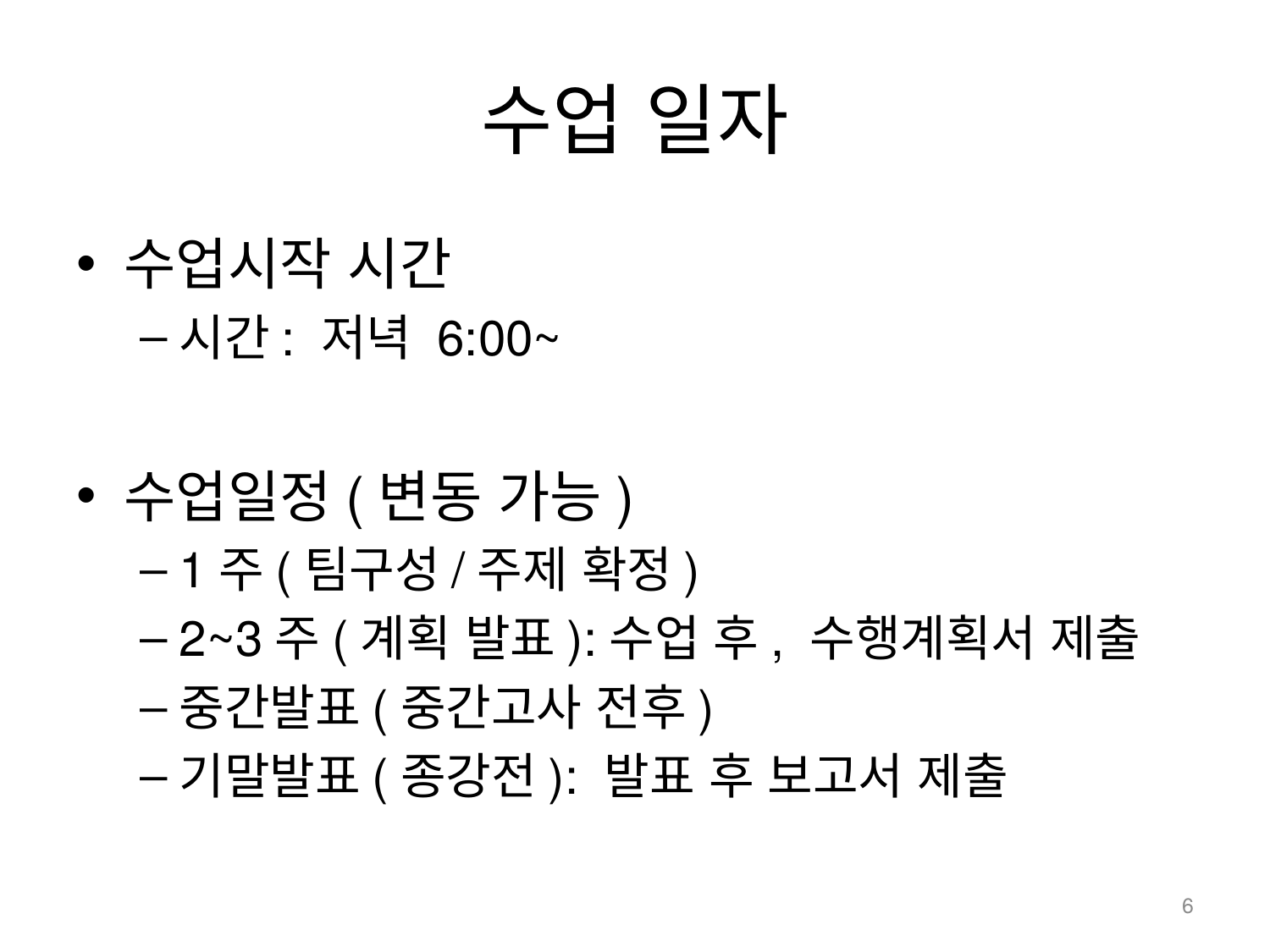

# 수업 일자
수업시작 시간
시간: 저녁 6:00~

수업일정(변동 가능)
1주(팀구성/주제 확정)
2~3주(계획 발표):수업 후, 수행계획서 제출
중간발표(중간고사 전후)
기말발표(종강전): 발표 후 보고서 제출

6